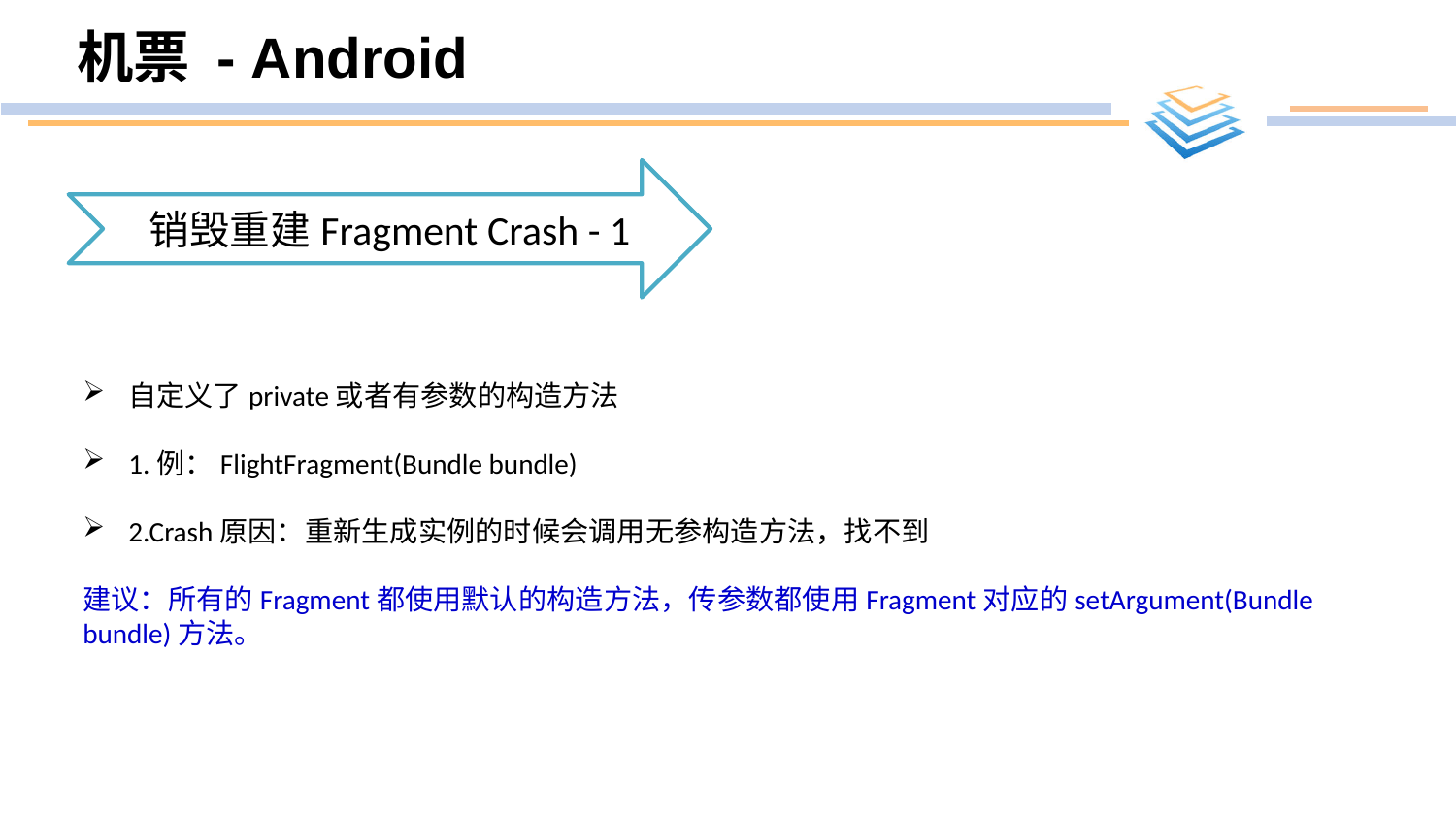

# 机票 - Android
销毁重建Fragment Crash - 1
自定义了private或者有参数的构造方法

1.例：FlightFragment(Bundle bundle)

2.Crash原因：重新生成实例的时候会调用无参构造方法，找不到

建议：所有的Fragment都使用默认的构造方法，传参数都使用Fragment对应的setArgument(Bundle bundle)方法。